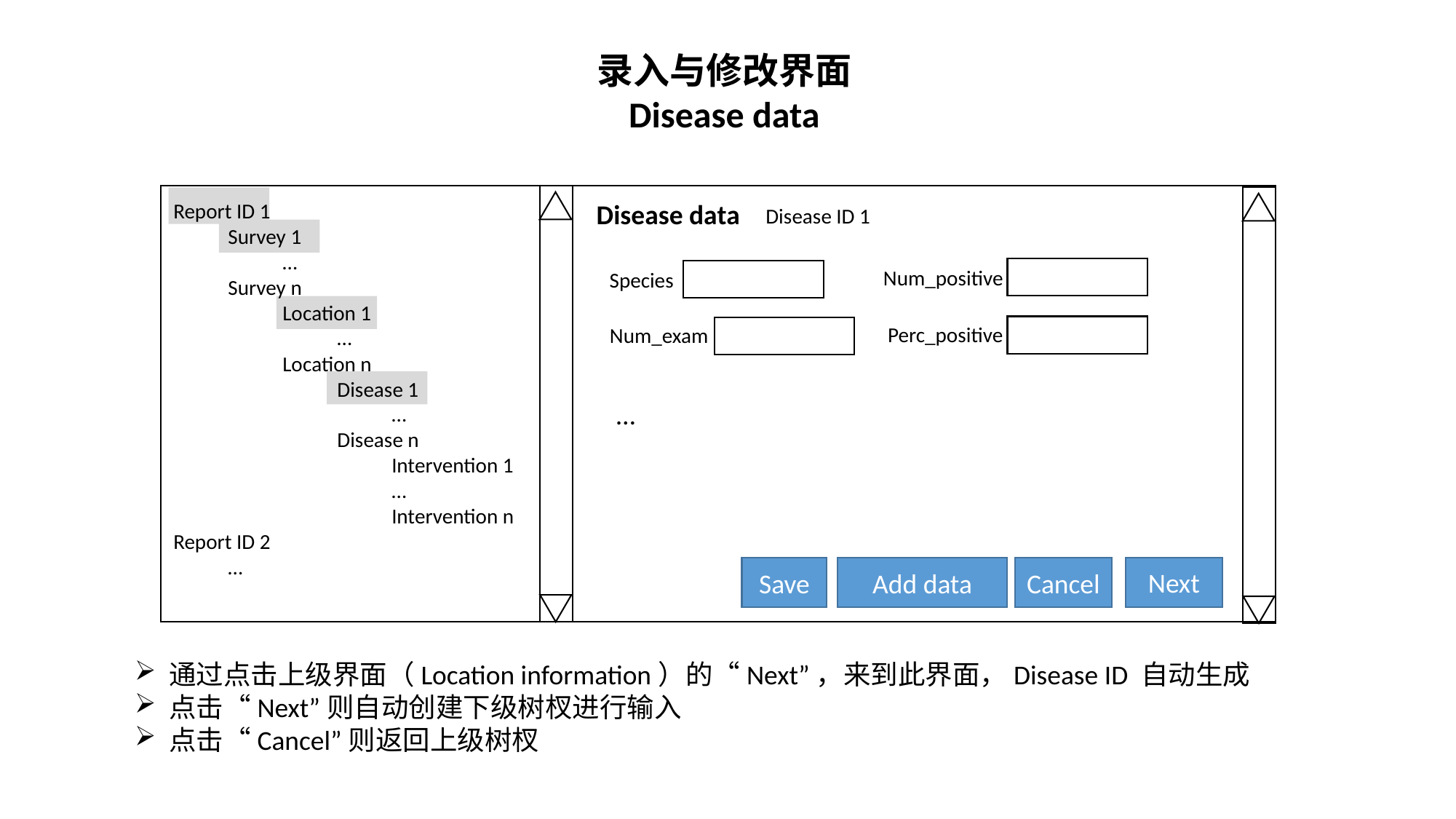

录入与修改界面
Disease data

Report ID 1
Survey 1
…
Survey n
Location 1
…
Location n
Disease 1
…
Disease n
Intervention 1
…
Intervention n
Report ID 2
…

Disease data

Disease ID 1

Num_positive

Species

Perc_positive
Num_exam

…
Next
Save
Add data
Cancel

通过点击上级界面（Location information）的“Next”，来到此界面，Disease ID 自动生成
点击“Next”则自动创建下级树杈进行输入
点击“Cancel”则返回上级树杈